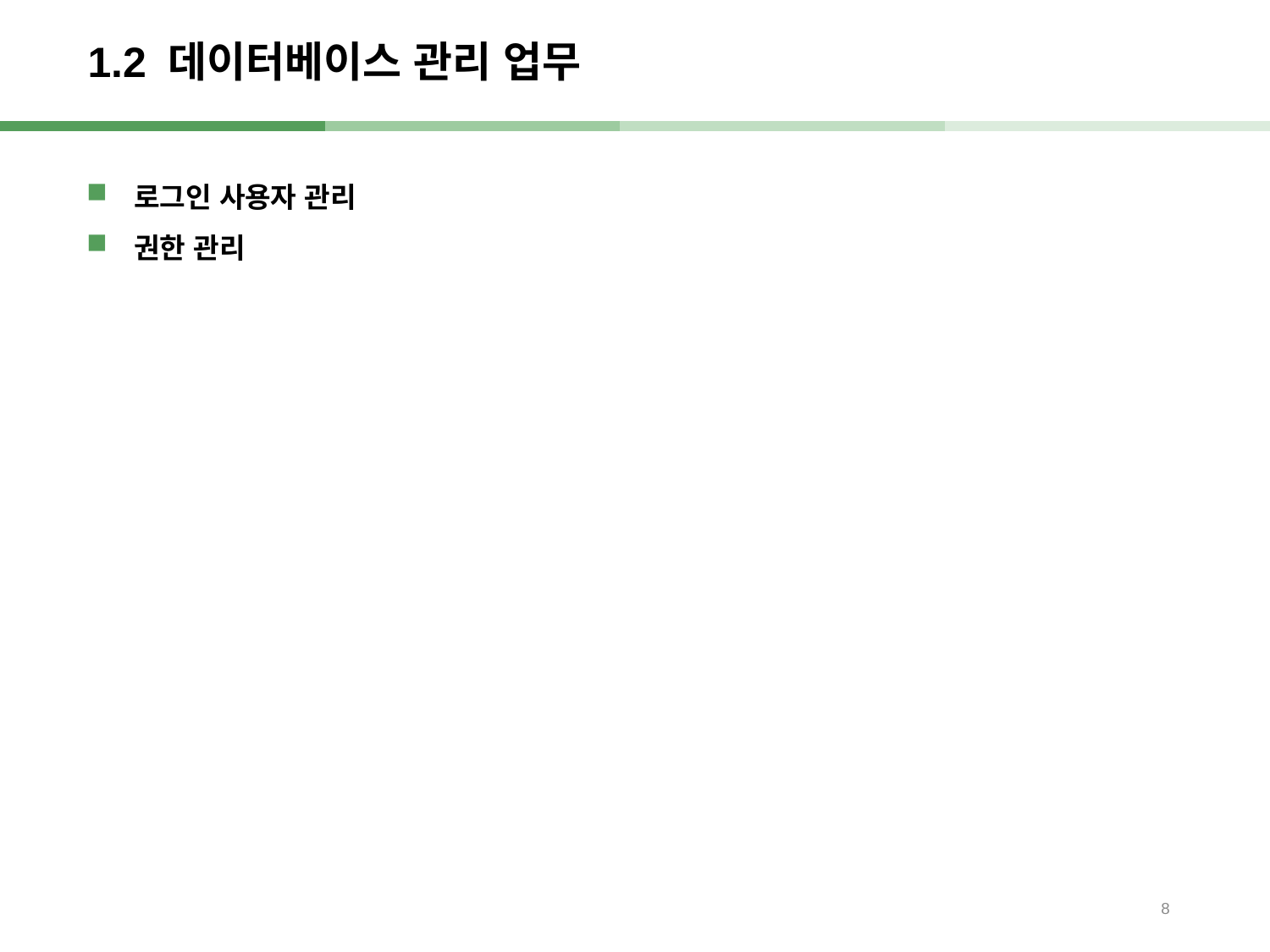

# 1.2 데이터베이스 관리 업무
로그인 사용자 관리
권한 관리

8